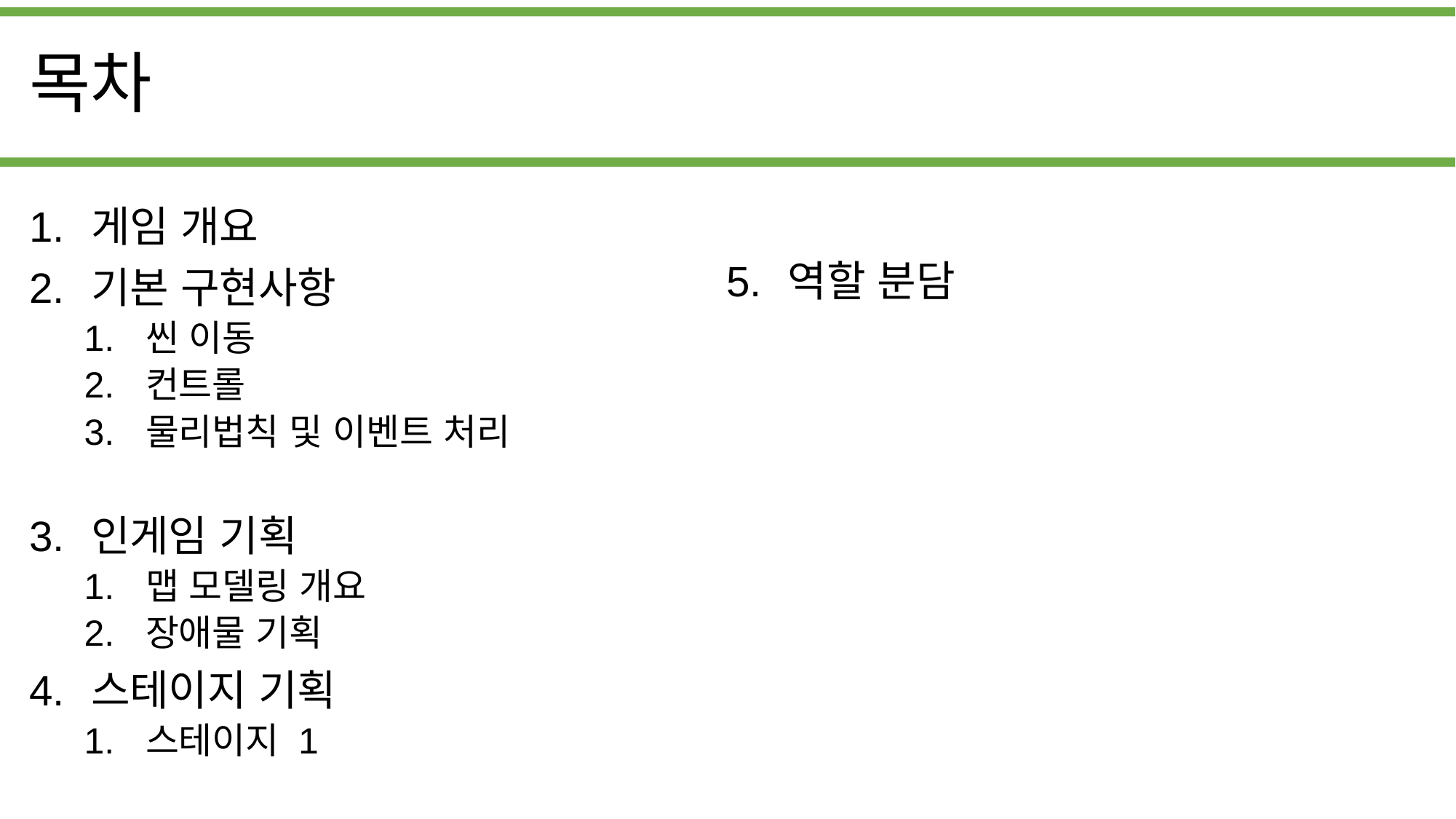

# 목차
게임 개요
기본 구현사항
씬 이동
컨트롤
물리법칙 및 이벤트 처리

인게임 기획
맵 모델링 개요
장애물 기획
스테이지 기획
스테이지 1

역할 분담